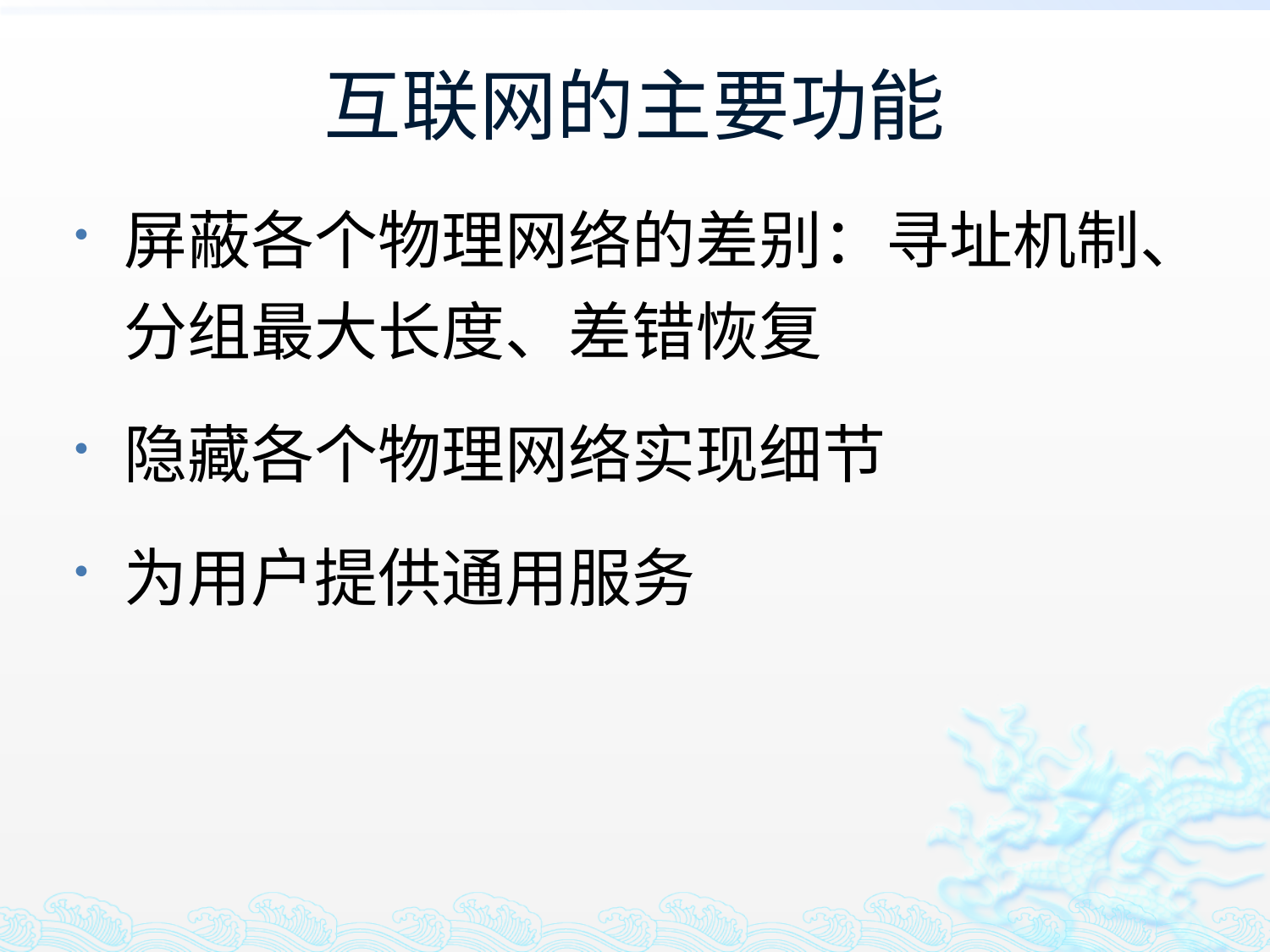

# 互联网的主要功能
屏蔽各个物理网络的差别：寻址机制、分组最大长度、差错恢复
隐藏各个物理网络实现细节
为用户提供通用服务